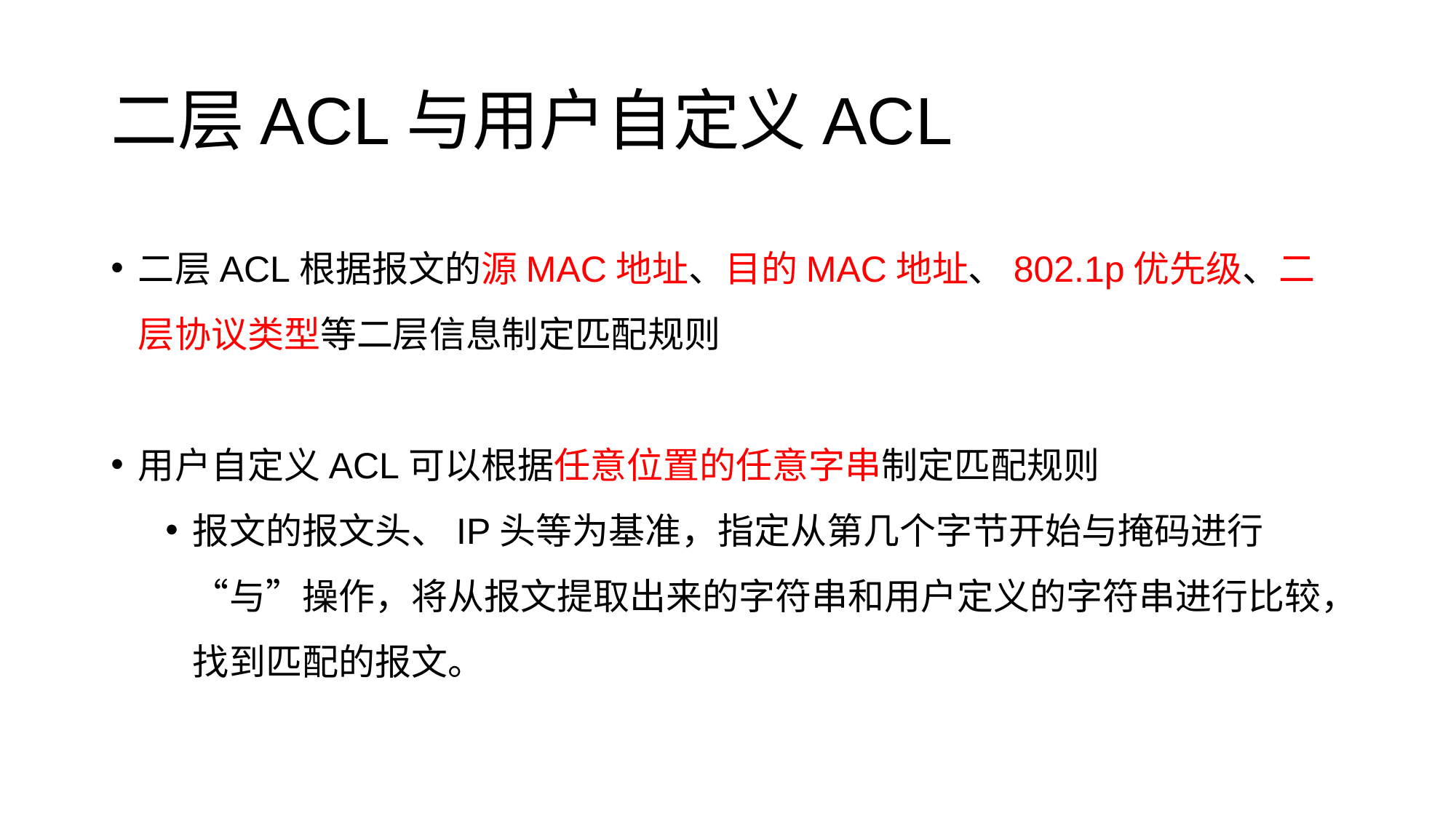

# 二层ACL与用户自定义ACL
二层ACL根据报文的源MAC地址、目的MAC地址、802.1p优先级、二层协议类型等二层信息制定匹配规则

用户自定义ACL可以根据任意位置的任意字串制定匹配规则
报文的报文头、IP头等为基准，指定从第几个字节开始与掩码进行“与”操作，将从报文提取出来的字符串和用户定义的字符串进行比较，找到匹配的报文。